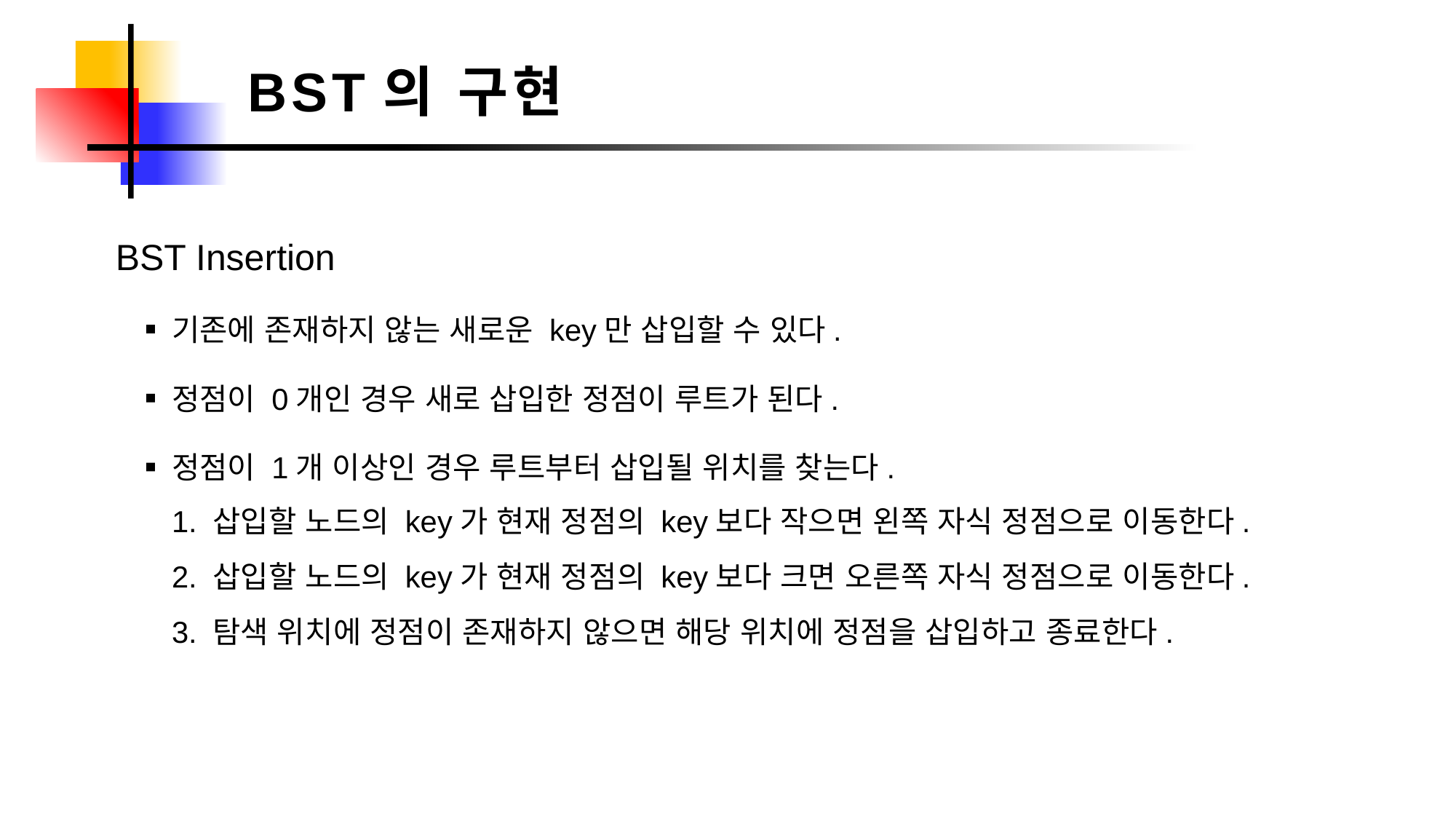

BST의 구현
BST Insertion
기존에 존재하지 않는 새로운 key만 삽입할 수 있다.

정점이 0개인 경우 새로 삽입한 정점이 루트가 된다.

정점이 1개 이상인 경우 루트부터 삽입될 위치를 찾는다.

1. 삽입할 노드의 key가 현재 정점의 key보다 작으면 왼쪽 자식 정점으로 이동한다.
2. 삽입할 노드의 key가 현재 정점의 key보다 크면 오른쪽 자식 정점으로 이동한다.
3. 탐색 위치에 정점이 존재하지 않으면 해당 위치에 정점을 삽입하고 종료한다.